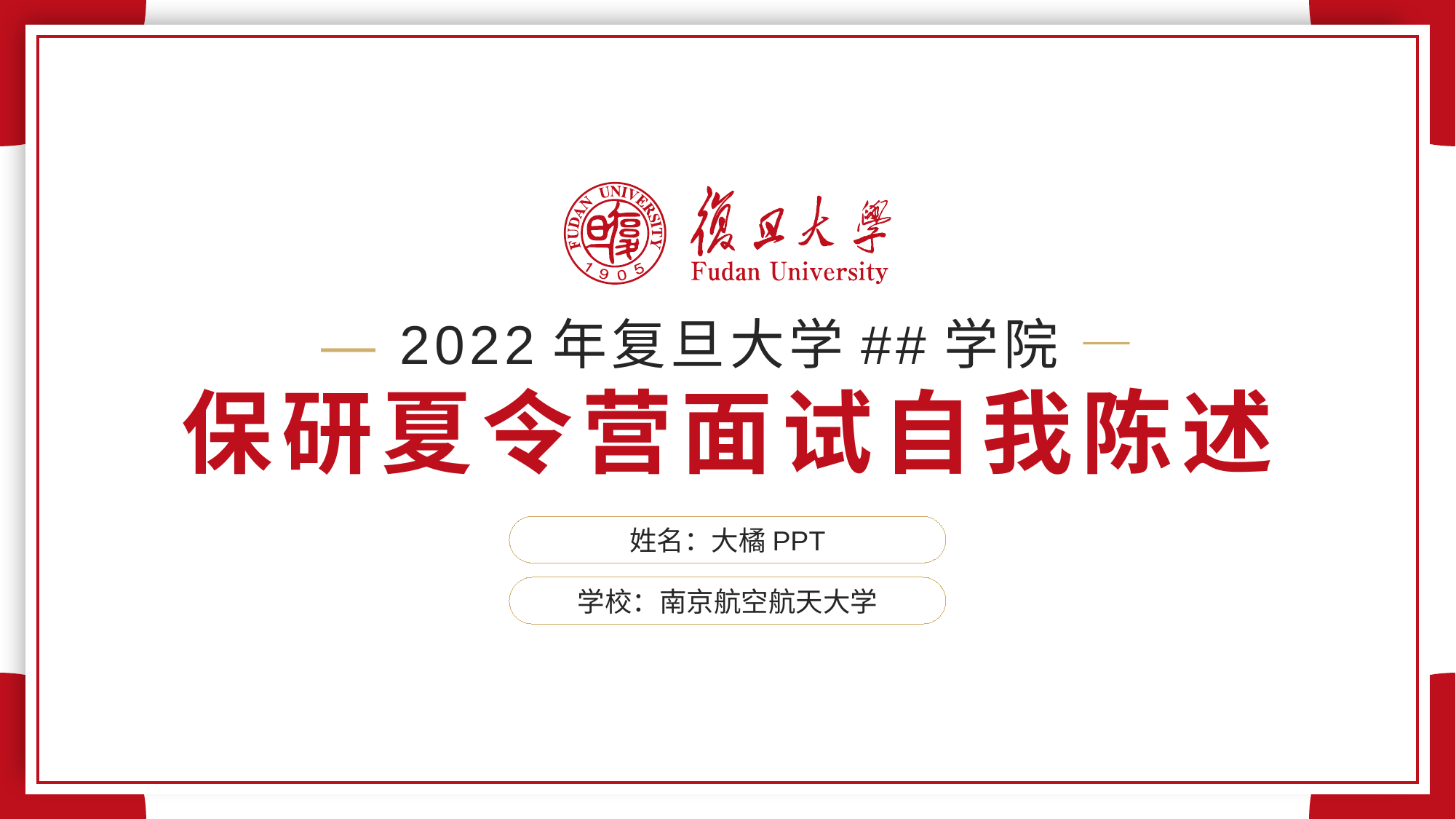

— 2022年复旦大学##学院 —
保研夏令营面试自我陈述
姓名：大橘PPT
学校：南京航空航天大学